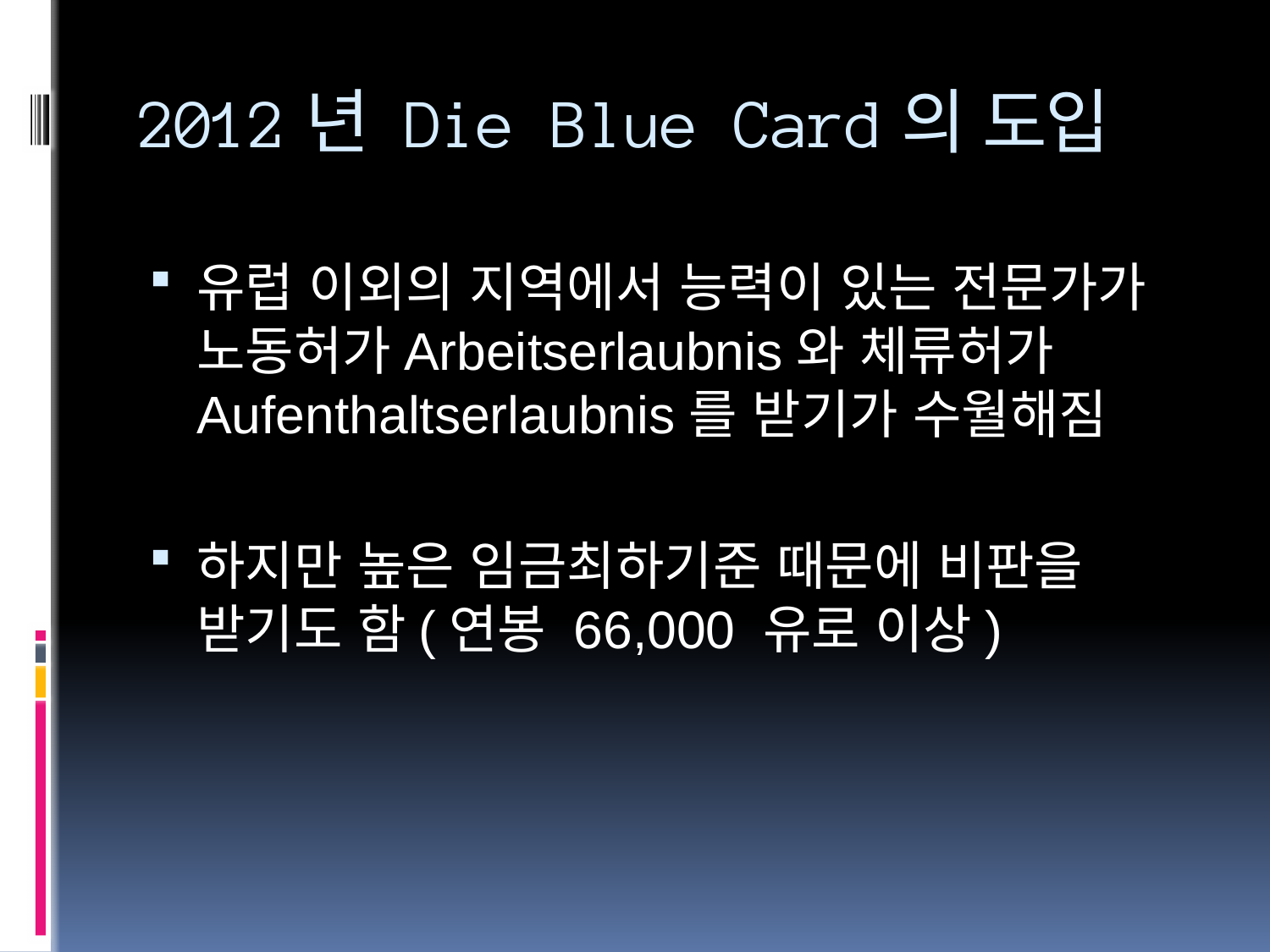

# 2012년 Die Blue Card의 도입
유럽 이외의 지역에서 능력이 있는 전문가가 노동허가Arbeitserlaubnis와 체류허가Aufenthaltserlaubnis를 받기가 수월해짐

하지만 높은 임금최하기준 때문에 비판을 받기도 함(연봉 66,000 유로 이상)